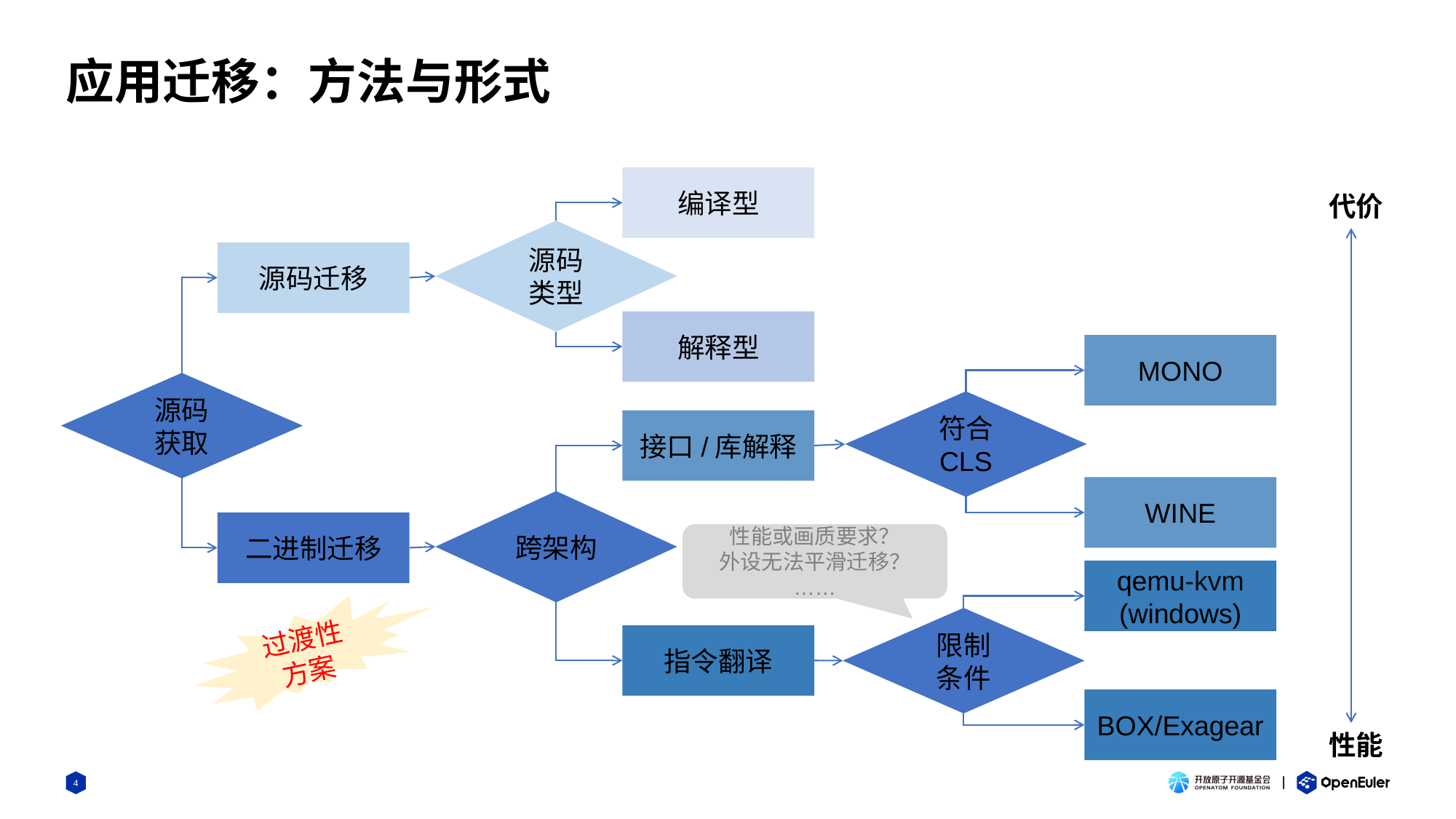

# 应用迁移：方法与形式

编译型
代价
源码
类型
源码迁移
解释型
MONO
源码
获取
符合
CLS
接口/库解释
WINE
跨架构
二进制迁移
性能或画质要求？
外设无法平滑迁移？
……
qemu-kvm
(windows)
过渡性
方案
限制
条件
指令翻译
BOX/Exagear
性能